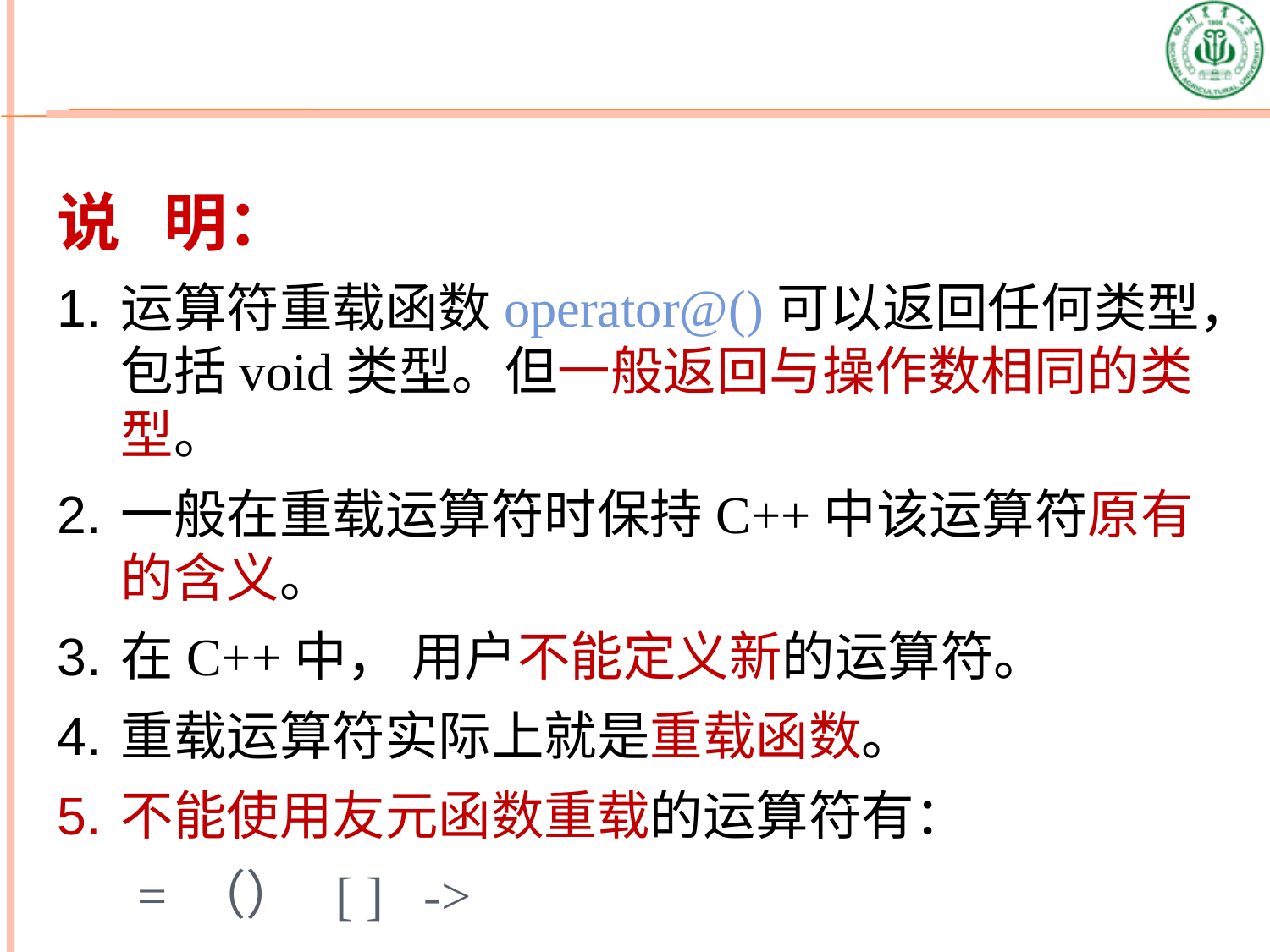

说   明：
运算符重载函数operator@()可以返回任何类型，包括void类型。但一般返回与操作数相同的类型。
一般在重载运算符时保持C++中该运算符原有的含义。
在C++中， 用户不能定义新的运算符。
重载运算符实际上就是重载函数。
不能使用友元函数重载的运算符有：
      = （）  [ ]   ->